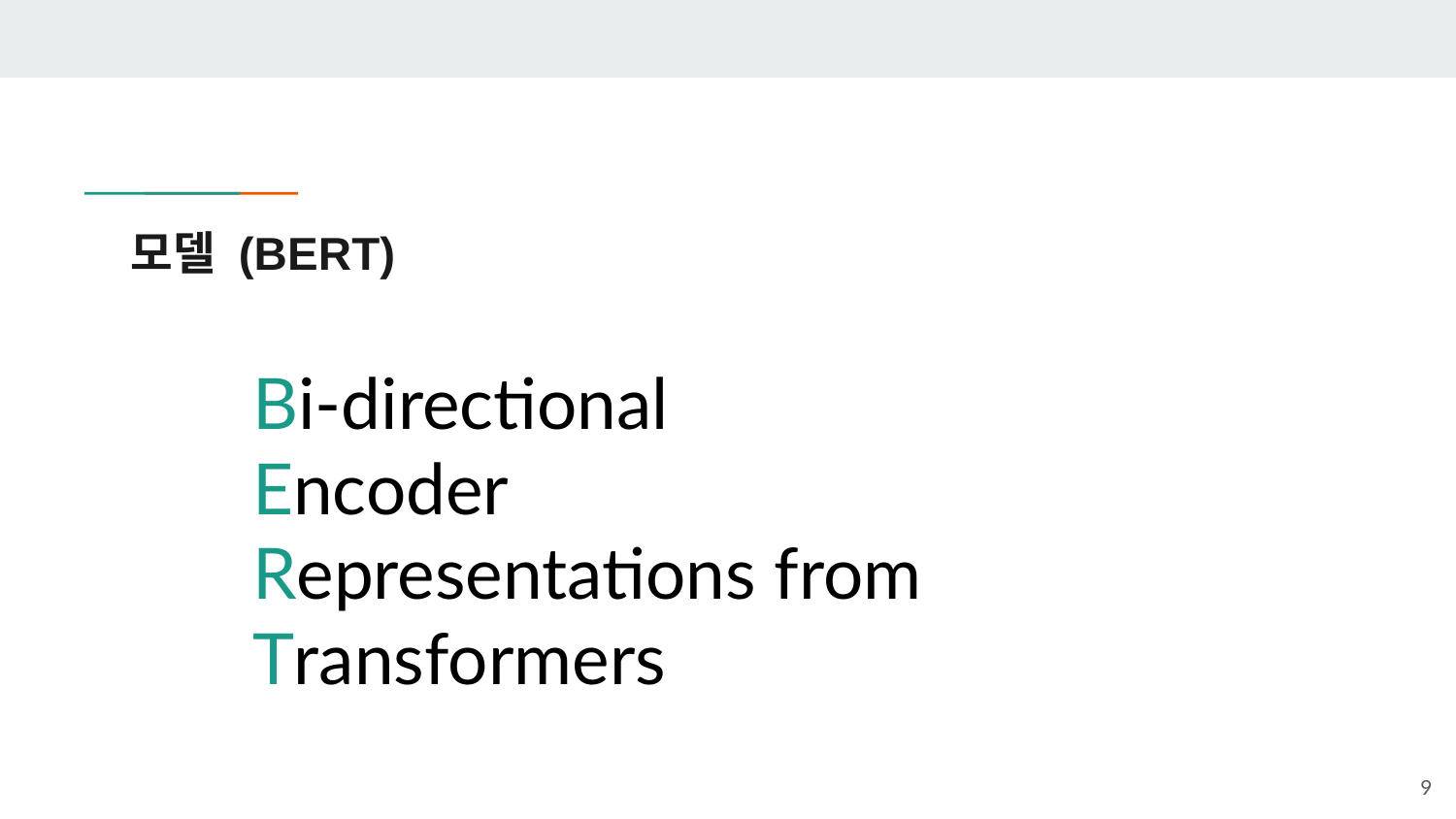

# 모델 (BERT)
Bi-directional
Encoder
Representations from
Transformers
9